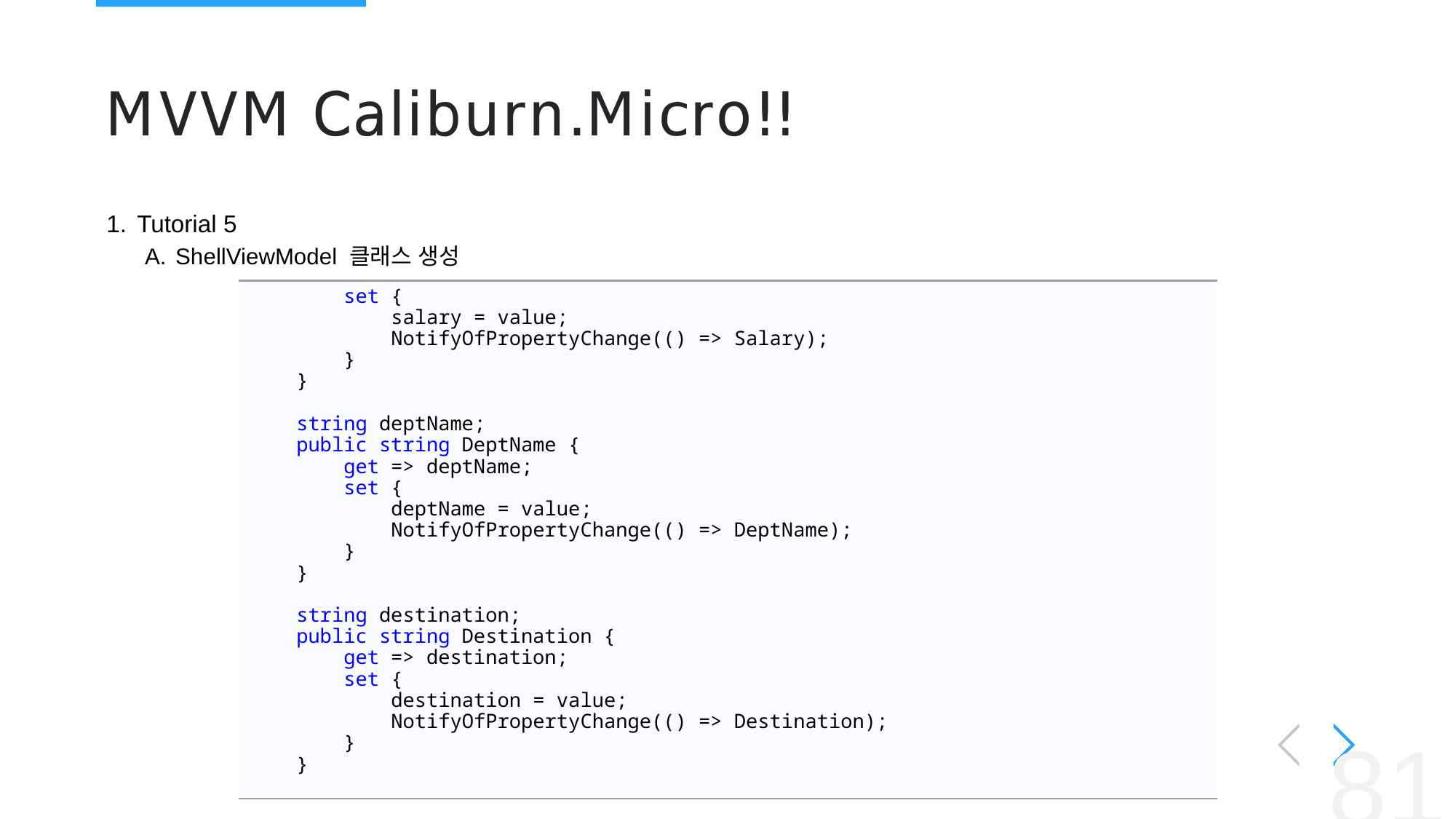

# MVVM Caliburn.Micro!!
Tutorial 5
ShellViewModel 클래스 생성

        set {
            salary = value;
            NotifyOfPropertyChange(() => Salary);
        }
    }

    string deptName;
    public string DeptName {
        get => deptName;
        set {
            deptName = value;
            NotifyOfPropertyChange(() => DeptName);
        }
    }

    string destination;
    public string Destination {
        get => destination;
        set {
            destination = value;
            NotifyOfPropertyChange(() => Destination);
        }
    }
81